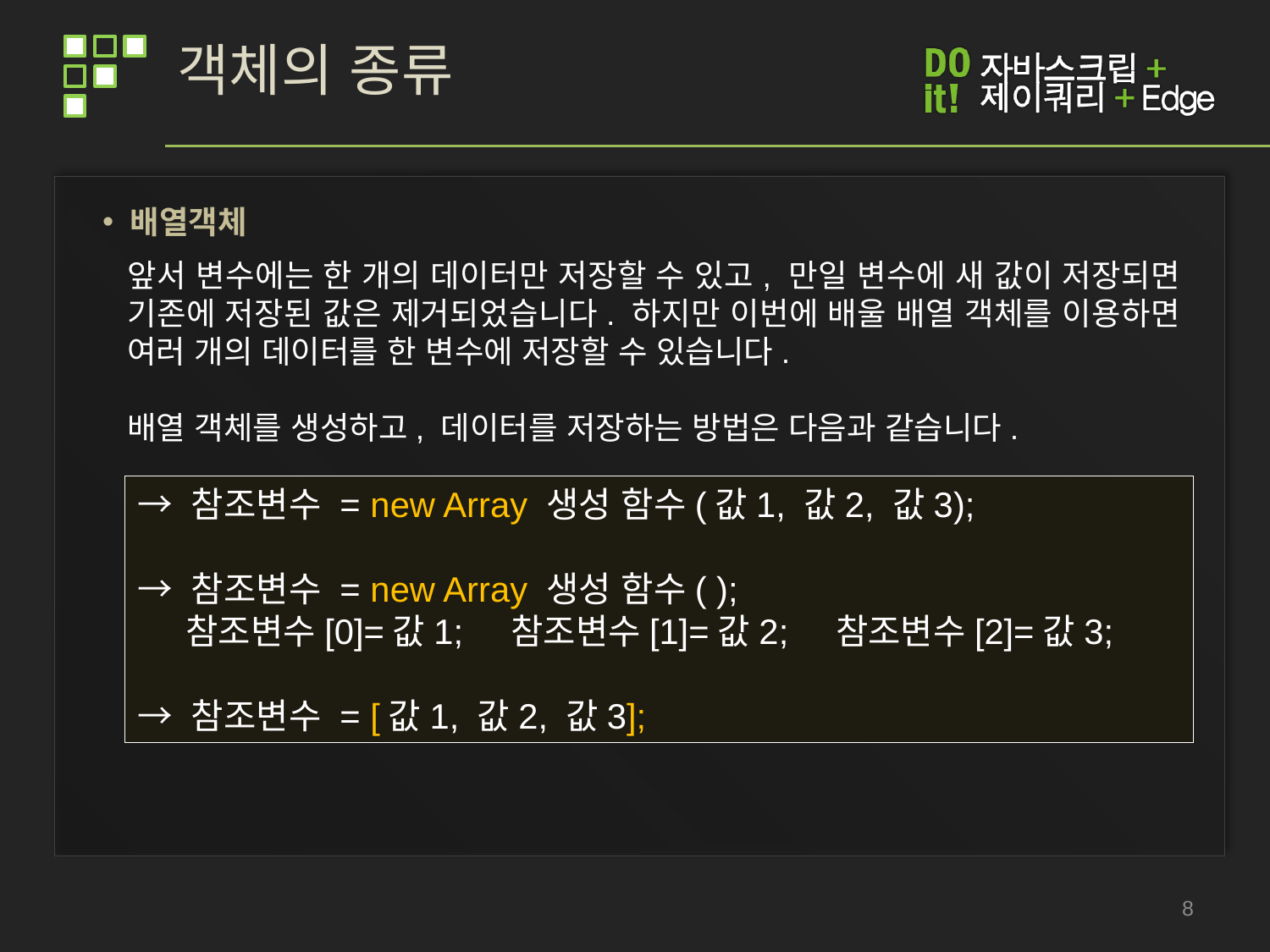

# 객체의 종류
 배열객체
앞서 변수에는 한 개의 데이터만 저장할 수 있고, 만일 변수에 새 값이 저장되면 기존에 저장된 값은 제거되었습니다. 하지만 이번에 배울 배열 객체를 이용하면 여러 개의 데이터를 한 변수에 저장할 수 있습니다.

배열 객체를 생성하고, 데이터를 저장하는 방법은 다음과 같습니다.
→ 참조변수 = new Array 생성 함수(값1, 값2, 값3);

→ 참조변수 = new Array 생성 함수( );
    참조변수[0]=값1;    참조변수[1]=값2;    참조변수[2]=값3;

→ 참조변수 = [값1, 값2, 값3];
8